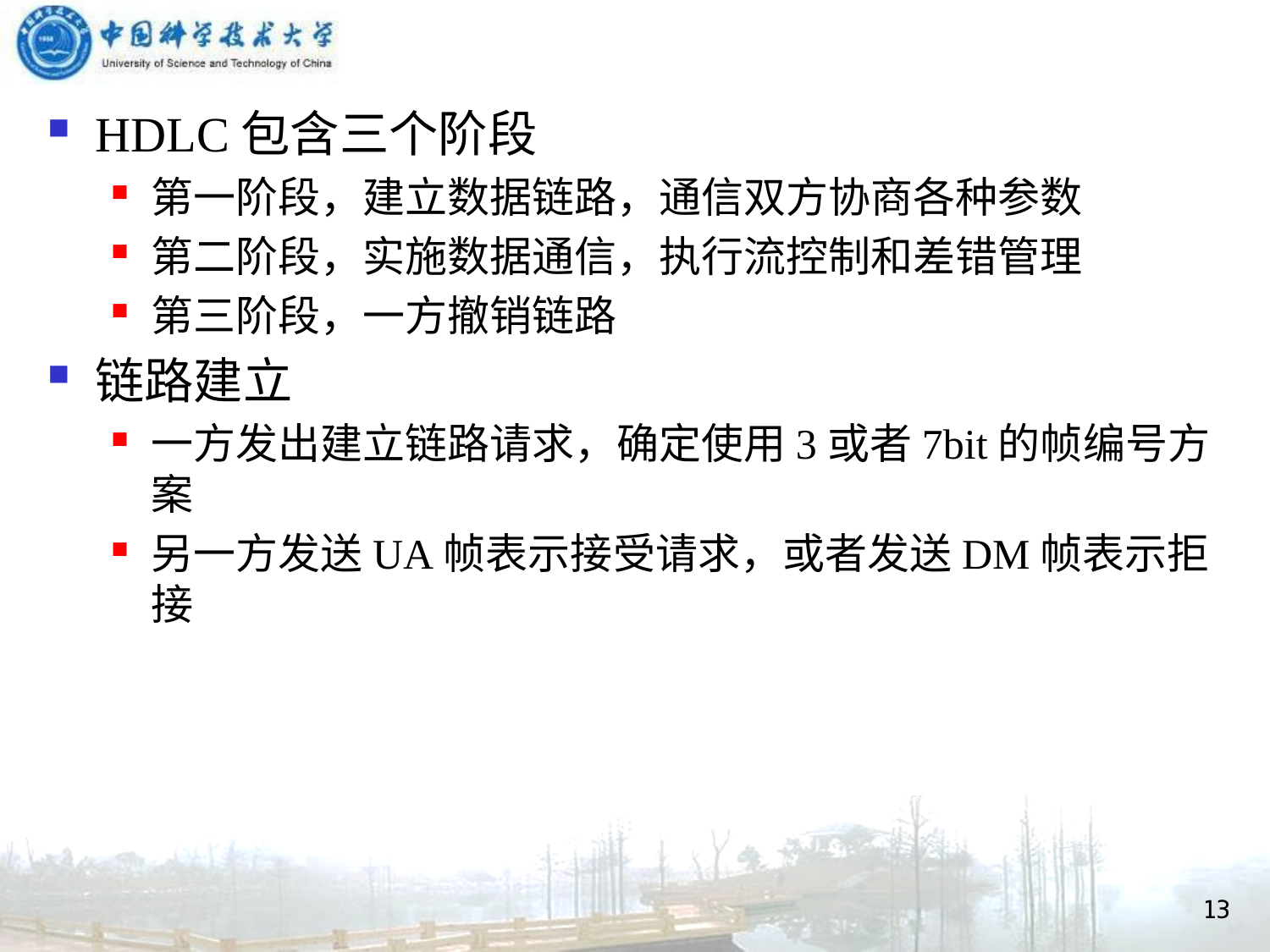

HDLC包含三个阶段
第一阶段，建立数据链路，通信双方协商各种参数
第二阶段，实施数据通信，执行流控制和差错管理
第三阶段，一方撤销链路
链路建立
一方发出建立链路请求，确定使用3或者7bit的帧编号方案
另一方发送UA帧表示接受请求，或者发送DM帧表示拒接
13